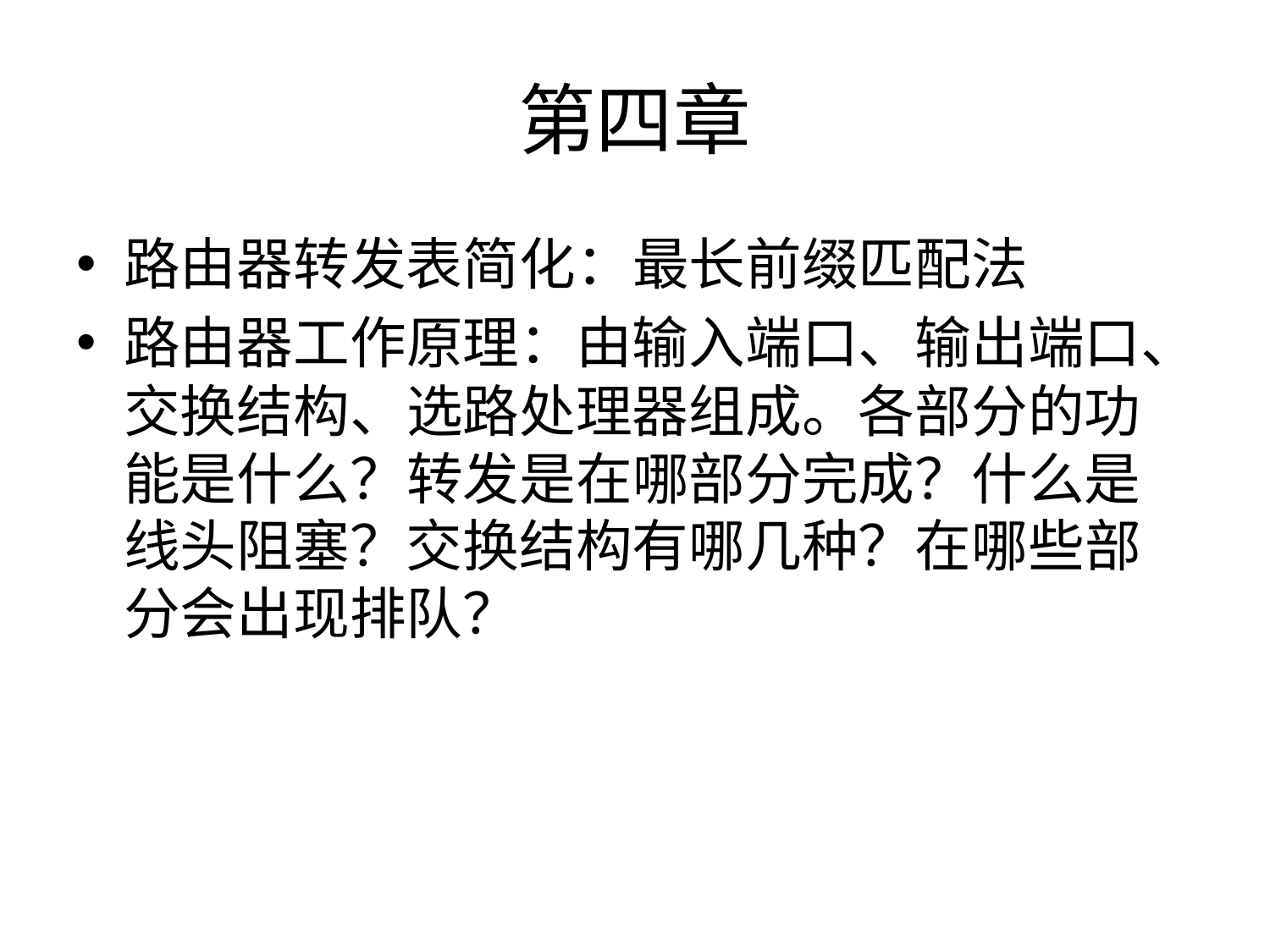

# 第四章
路由器转发表简化：最长前缀匹配法
路由器工作原理：由输入端口、输出端口、交换结构、选路处理器组成。各部分的功能是什么？转发是在哪部分完成？什么是线头阻塞？交换结构有哪几种？在哪些部分会出现排队？